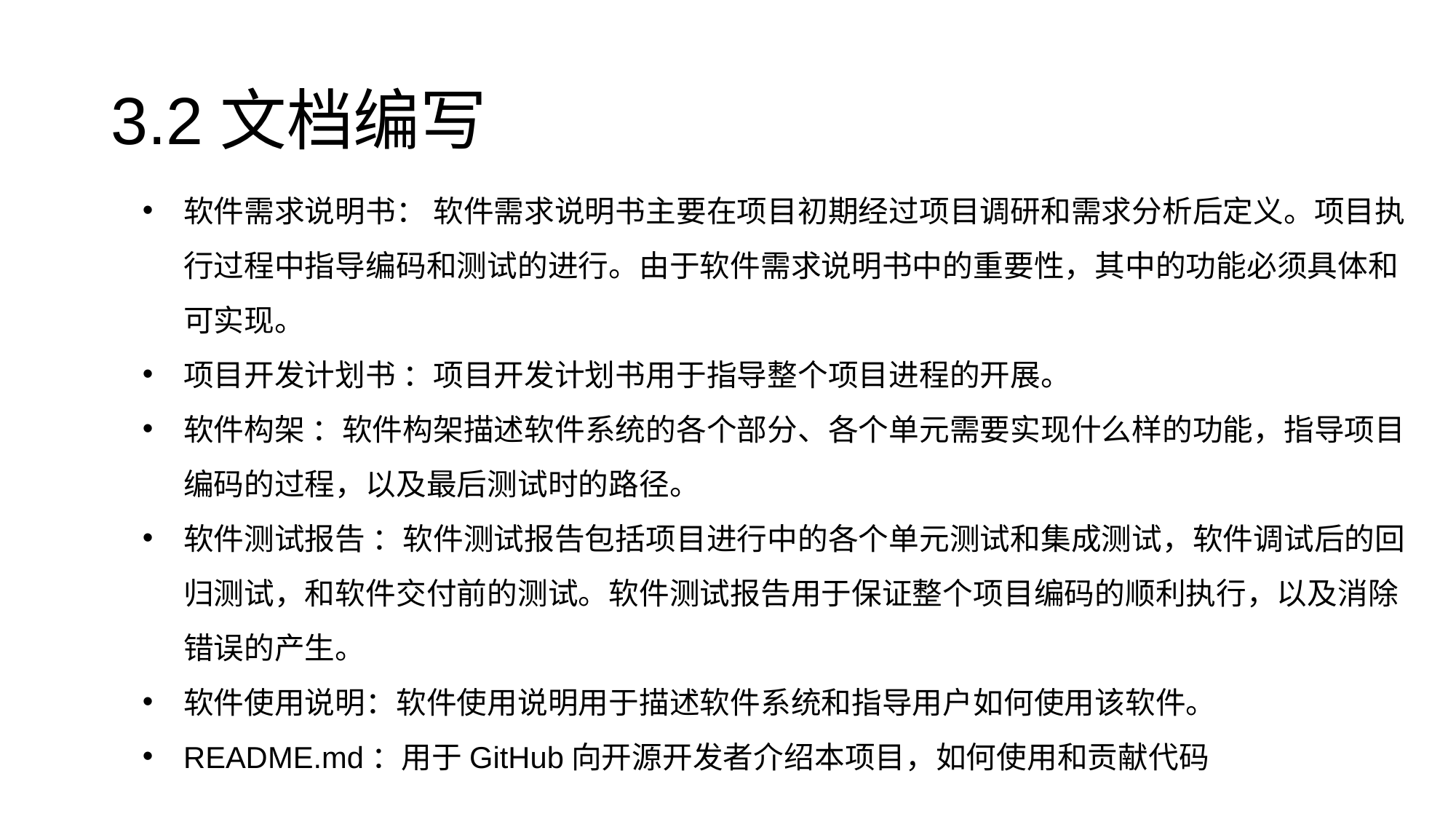

# 3.2	文档编写
软件需求说明书： 软件需求说明书主要在项目初期经过项目调研和需求分析后定义。项目执行过程中指导编码和测试的进行。由于软件需求说明书中的重要性，其中的功能必须具体和可实现。
项目开发计划书 ：项目开发计划书用于指导整个项目进程的开展。
软件构架 ：软件构架描述软件系统的各个部分、各个单元需要实现什么样的功能，指导项目编码的过程，以及最后测试时的路径。
软件测试报告 ：软件测试报告包括项目进行中的各个单元测试和集成测试，软件调试后的回归测试，和软件交付前的测试。软件测试报告用于保证整个项目编码的顺利执行，以及消除错误的产生。
软件使用说明：软件使用说明用于描述软件系统和指导用户如何使用该软件。
README.md：用于GitHub向开源开发者介绍本项目，如何使用和贡献代码